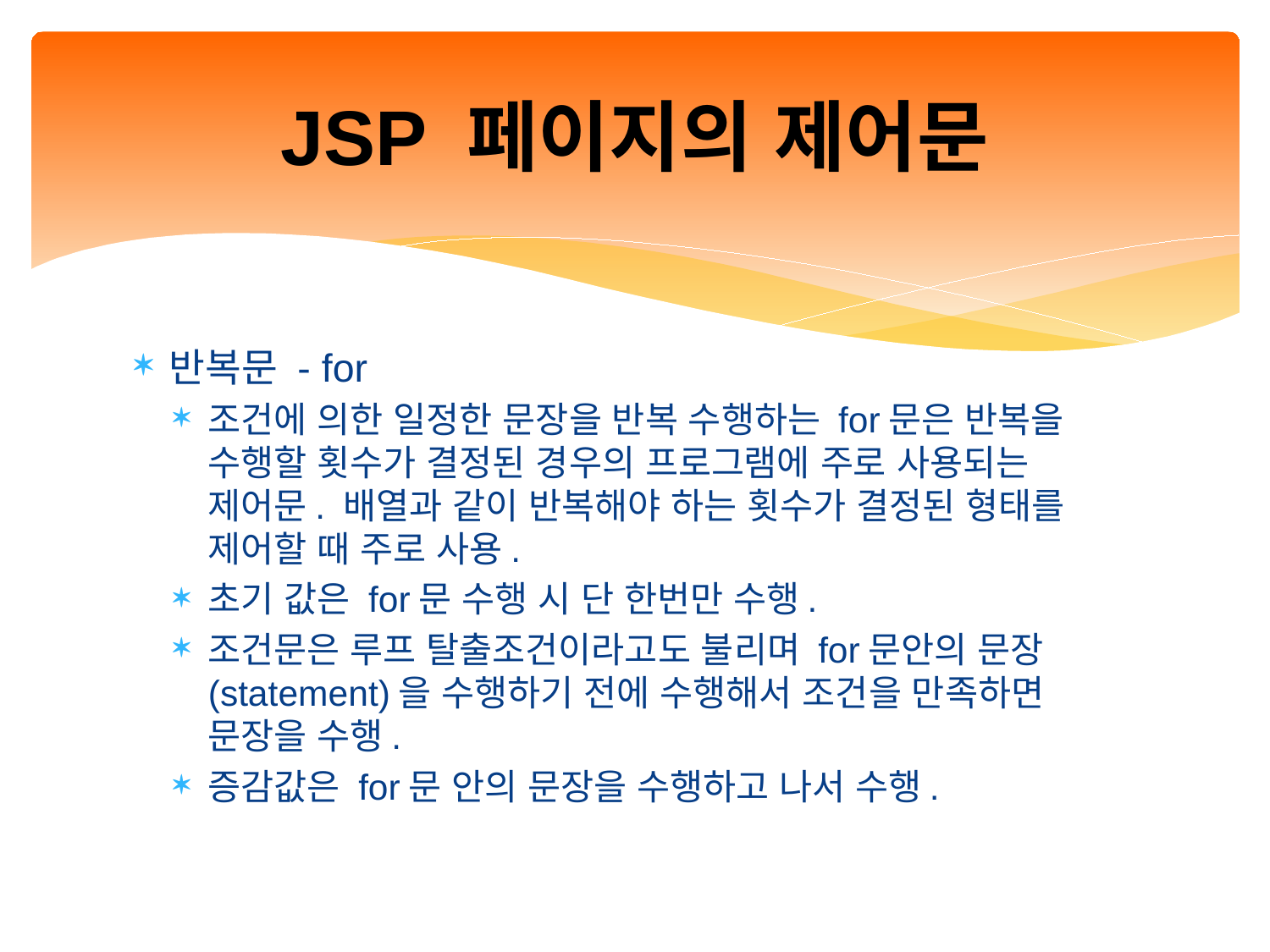

# JSP 페이지의 제어문
반복문 - for
조건에 의한 일정한 문장을 반복 수행하는 for문은 반복을 수행할 횟수가 결정된 경우의 프로그램에 주로 사용되는 제어문. 배열과 같이 반복해야 하는 횟수가 결정된 형태를 제어할 때 주로 사용.
초기 값은 for문 수행 시 단 한번만 수행.
조건문은 루프 탈출조건이라고도 불리며 for문안의 문장(statement)을 수행하기 전에 수행해서 조건을 만족하면 문장을 수행.
증감값은 for문 안의 문장을 수행하고 나서 수행.